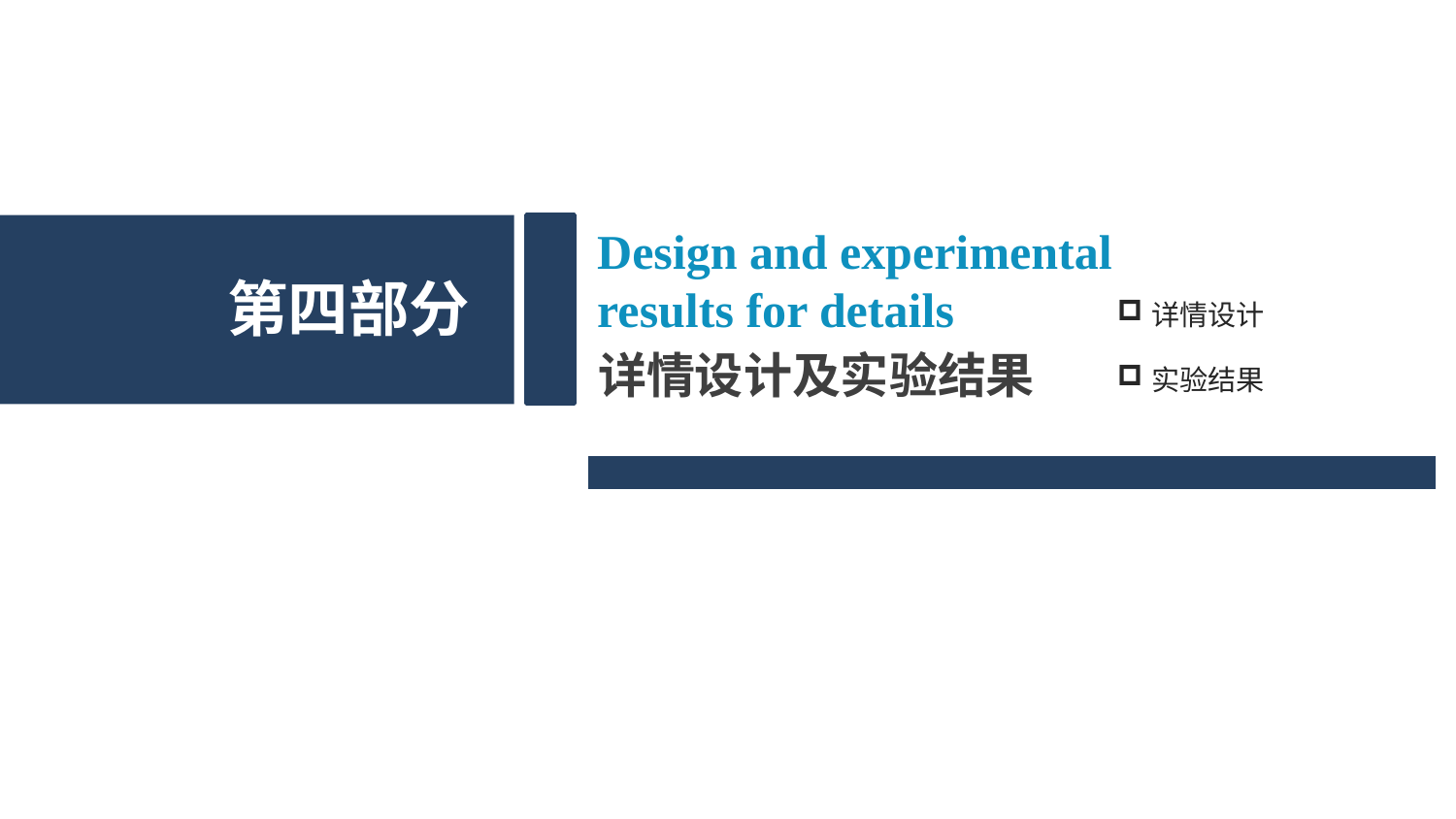

Design and experimental results for details

详情设计及实验结果

详情设计
第四部分

实验结果